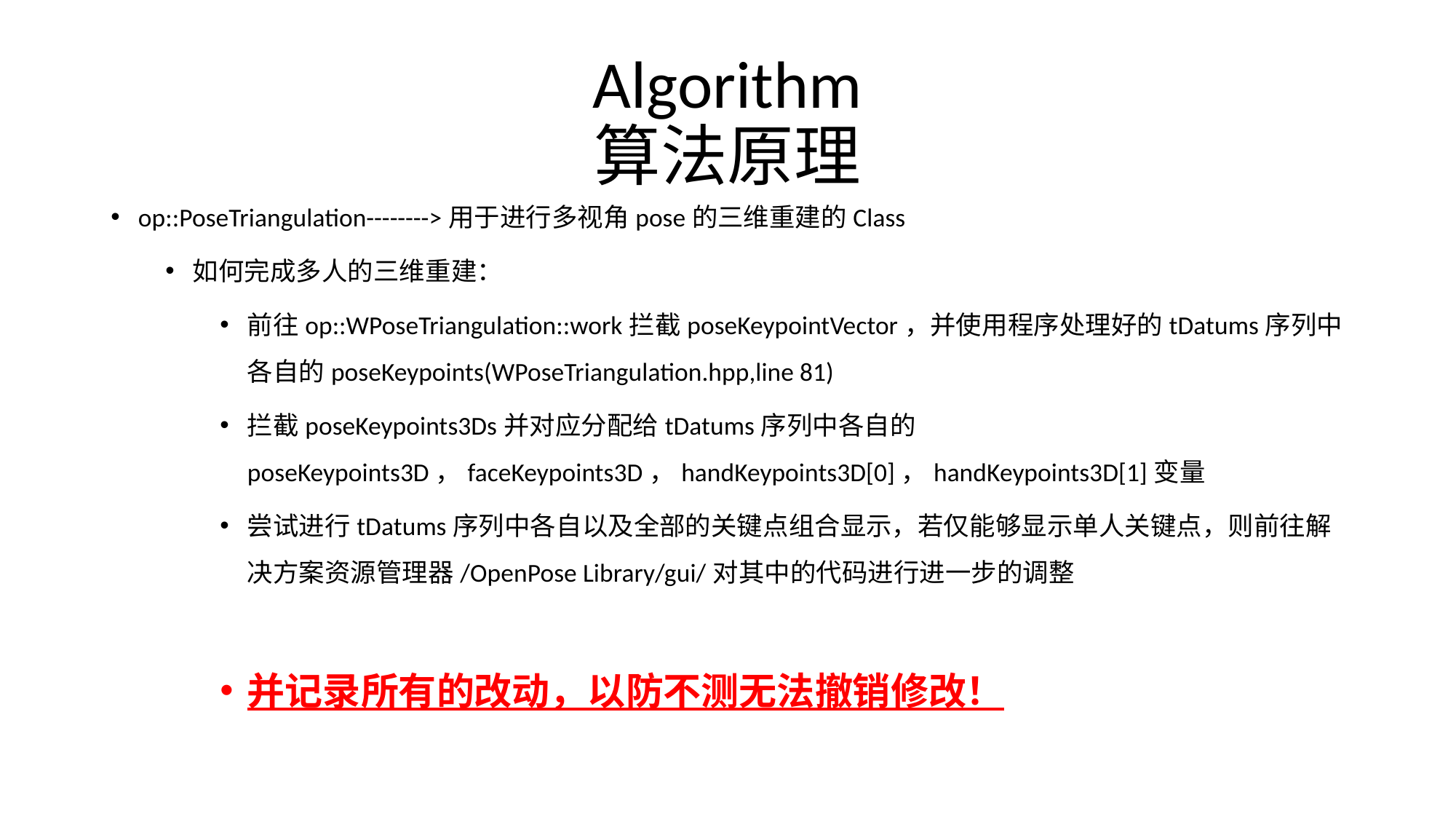

# Algorithm 算法原理
op::PoseTriangulation-------->用于进行多视角pose的三维重建的Class
如何完成多人的三维重建：
前往op::WPoseTriangulation::work拦截poseKeypointVector，并使用程序处理好的tDatums序列中各自的poseKeypoints(WPoseTriangulation.hpp,line 81)
拦截poseKeypoints3Ds并对应分配给tDatums序列中各自的poseKeypoints3D，faceKeypoints3D，handKeypoints3D[0]，handKeypoints3D[1]变量
尝试进行tDatums序列中各自以及全部的关键点组合显示，若仅能够显示单人关键点，则前往解决方案资源管理器/OpenPose Library/gui/对其中的代码进行进一步的调整

并记录所有的改动，以防不测无法撤销修改！